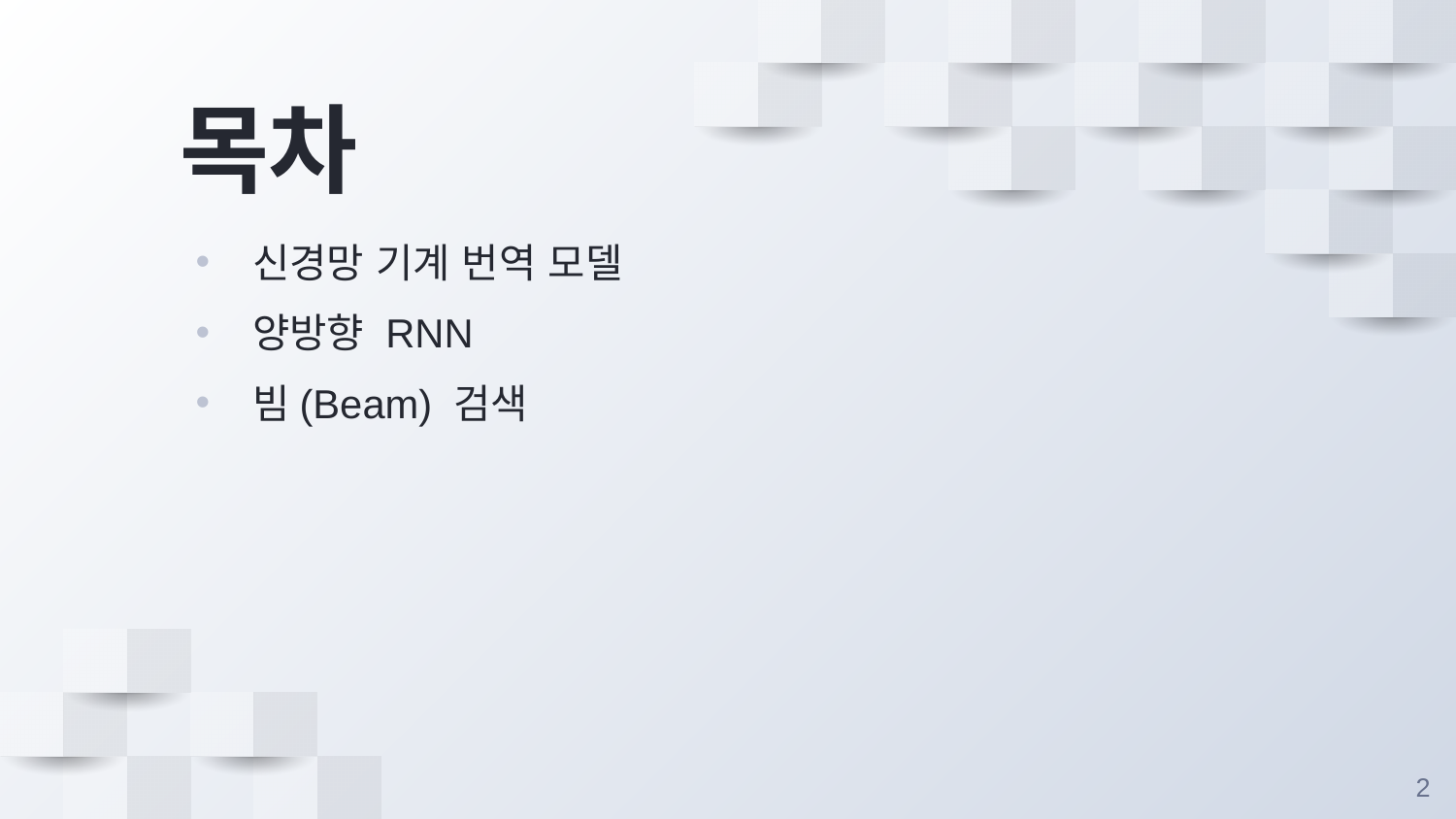

# 목차
신경망 기계 번역 모델
양방향 RNN
빔(Beam) 검색
2